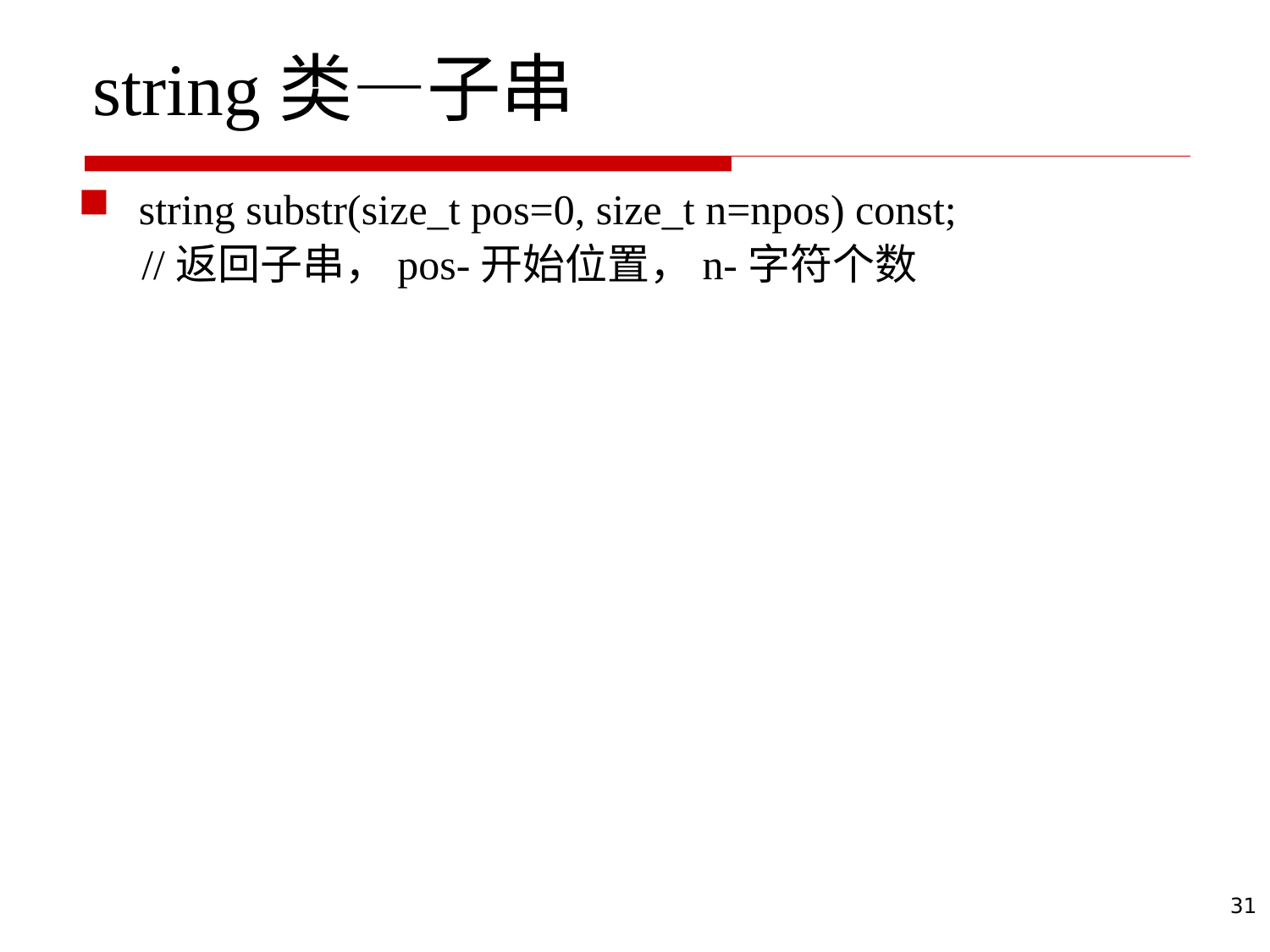

# string类—子串
string substr(size_t pos=0, size_t n=npos) const;
      //返回子串，pos-开始位置，n-字符个数
31